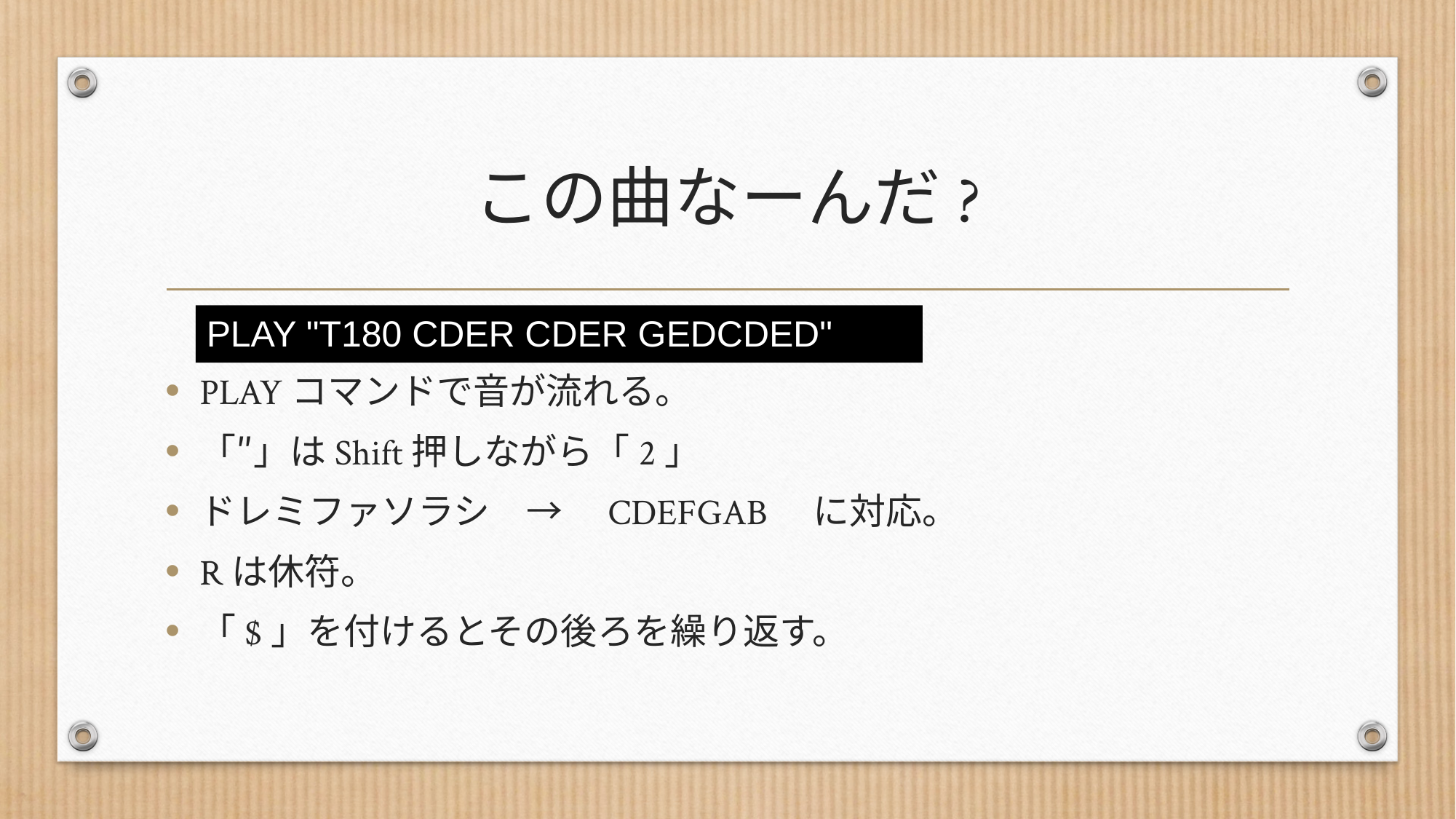

# この曲なーんだ?
PLAY "T180 CDER CDER GEDCDED"
PLAYコマンドで音が流れる。
「″」はShift押しながら「2」
ドレミファソラシ　→　CDEFGAB　に対応。
Rは休符。
「$」を付けるとその後ろを繰り返す。